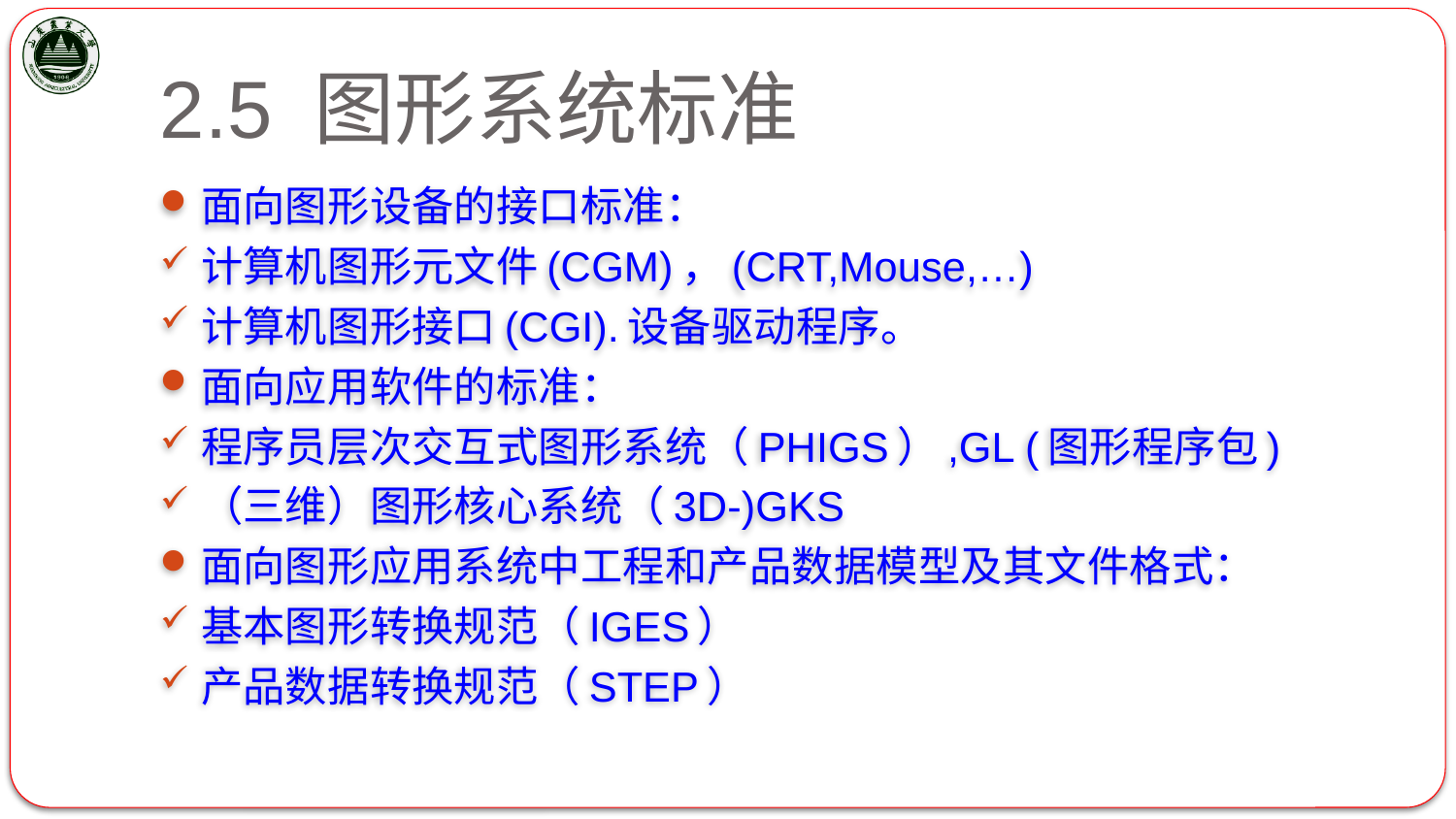

# 2.5 图形系统标准
面向图形设备的接口标准：
计算机图形元文件(CGM)，(CRT,Mouse,…)
计算机图形接口(CGI).设备驱动程序。
面向应用软件的标准：
程序员层次交互式图形系统（PHIGS）,GL (图形程序包)
（三维）图形核心系统（3D-)GKS
面向图形应用系统中工程和产品数据模型及其文件格式：
基本图形转换规范（IGES）
产品数据转换规范（STEP）